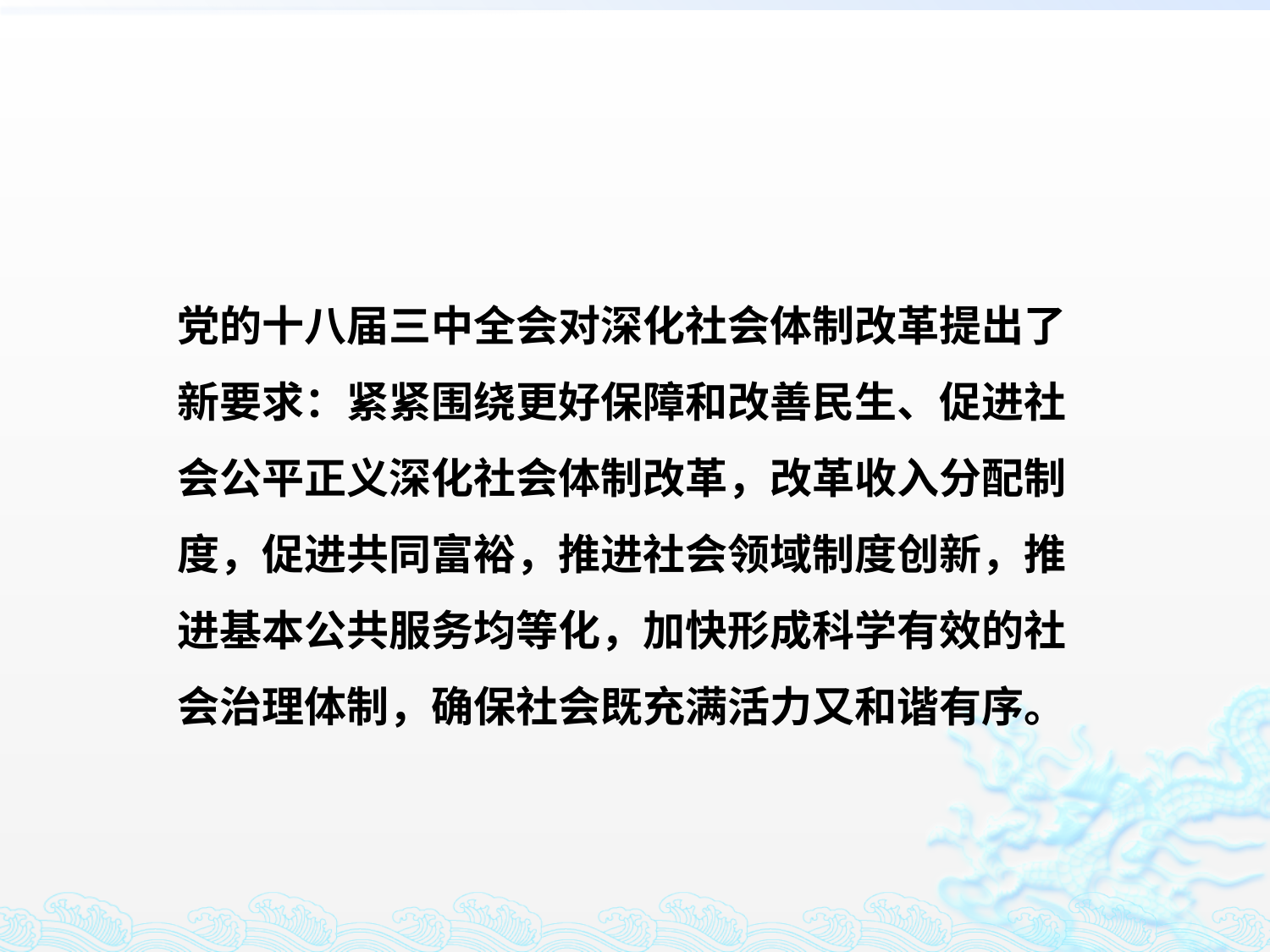

党的十八届三中全会对深化社会体制改革提出了新要求：紧紧围绕更好保障和改善民生、促进社会公平正义深化社会体制改革，改革收入分配制度，促进共同富裕，推进社会领域制度创新，推进基本公共服务均等化，加快形成科学有效的社会治理体制，确保社会既充满活力又和谐有序。